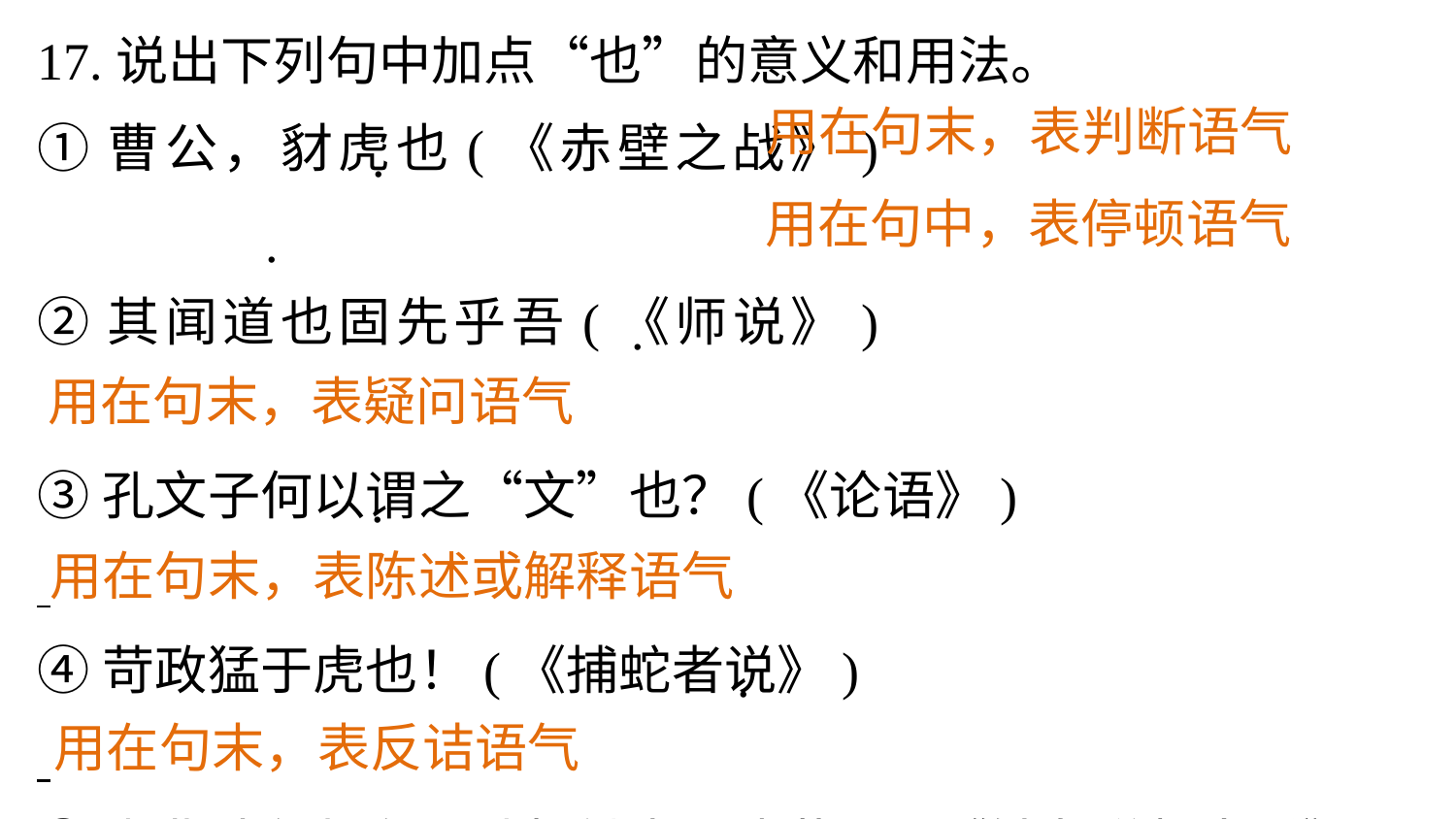

17.说出下列句中加点“也”的意义和用法。
①曹公，豺虎也(《赤壁之战》)
②其闻道也固先乎吾(《师说》)
③孔文子何以谓之“文”也？(《论语》)

④苛政猛于虎也！(《捕蛇者说》)

⑤岂非计久长有子孙相继为王也哉？(《触龙说赵太后》)

用在句末，表判断语气
.
用在句中，表停顿语气
.
.
用在句末，表疑问语气
.
用在句末，表陈述或解释语气
.
用在句末，表反诘语气